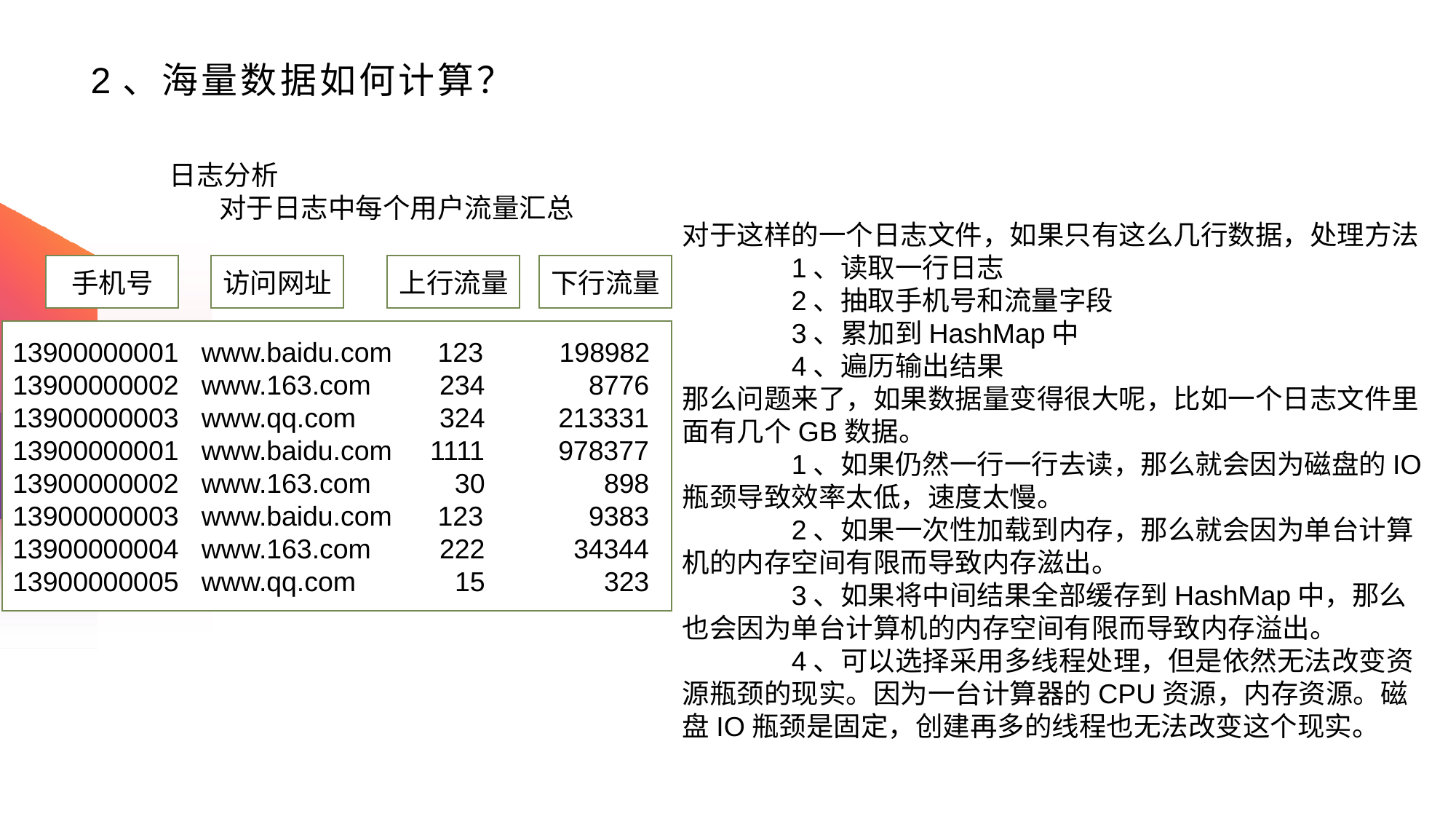

# 2、海量数据如何计算？
日志分析
       对于日志中每个用户流量汇总
对于这样的一个日志文件，如果只有这么几行数据，处理方法
	1、读取一行日志
	2、抽取手机号和流量字段
	3、累加到HashMap中
	4、遍历输出结果
那么问题来了，如果数据量变得很大呢，比如一个日志文件里面有几个GB数据。
	1、如果仍然一行一行去读，那么就会因为磁盘的IO瓶颈导致效率太低，速度太慢。
	2、如果一次性加载到内存，那么就会因为单台计算机的内存空间有限而导致内存滋出。
	3、如果将中间结果全部缓存到HashMap中，那么也会因为单台计算机的内存空间有限而导致内存溢出。
	4、可以选择采用多线程处理，但是依然无法改变资源瓶颈的现实。因为一台计算器的CPU资源，内存资源。磁盘IO瓶颈是固定，创建再多的线程也无法改变这个现实。
手机号
访问网址
上行流量
下行流量
13900000001   www.baidu.com      123          198982
13900000002   www.163.com         234	    8776
13900000003   www.qq.com           324	213331
13900000001   www.baidu.com     1111	978377
13900000002   www.163.com           30	      898
13900000003   www.baidu.com      123	    9383
13900000004   www.163.com         222	  34344
13900000005   www.qq.com             15	      323